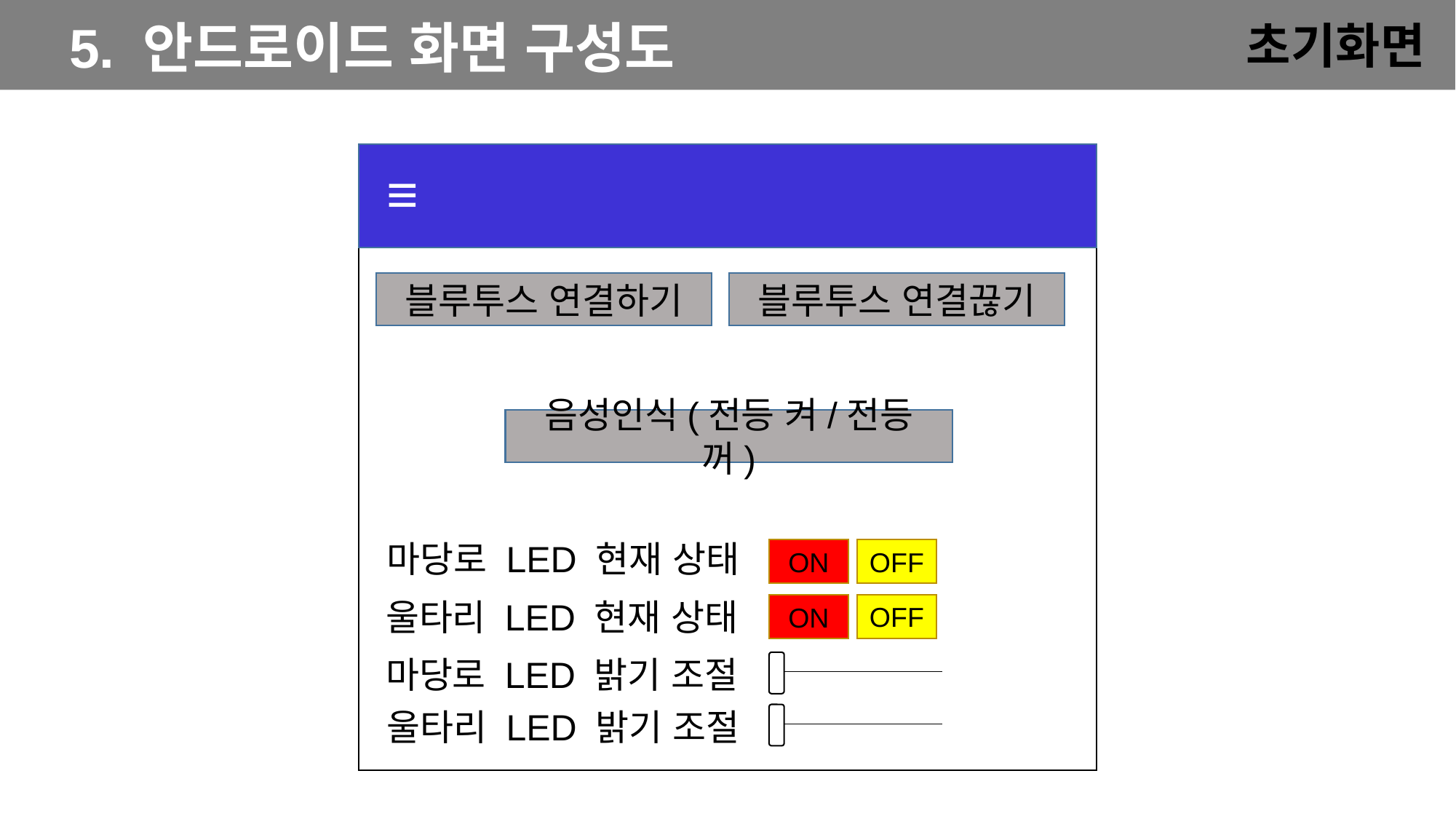

초기화면
5. 안드로이드 화면 구성도

≡

블루투스 연결하기
블루투스 연결끊기
음성인식(전등 켜/전등 꺼)
마당로 LED 현재 상태
ON
OFF
울타리 LED 현재 상태
OFF
ON
마당로 LED 밝기 조절

울타리 LED 밝기 조절